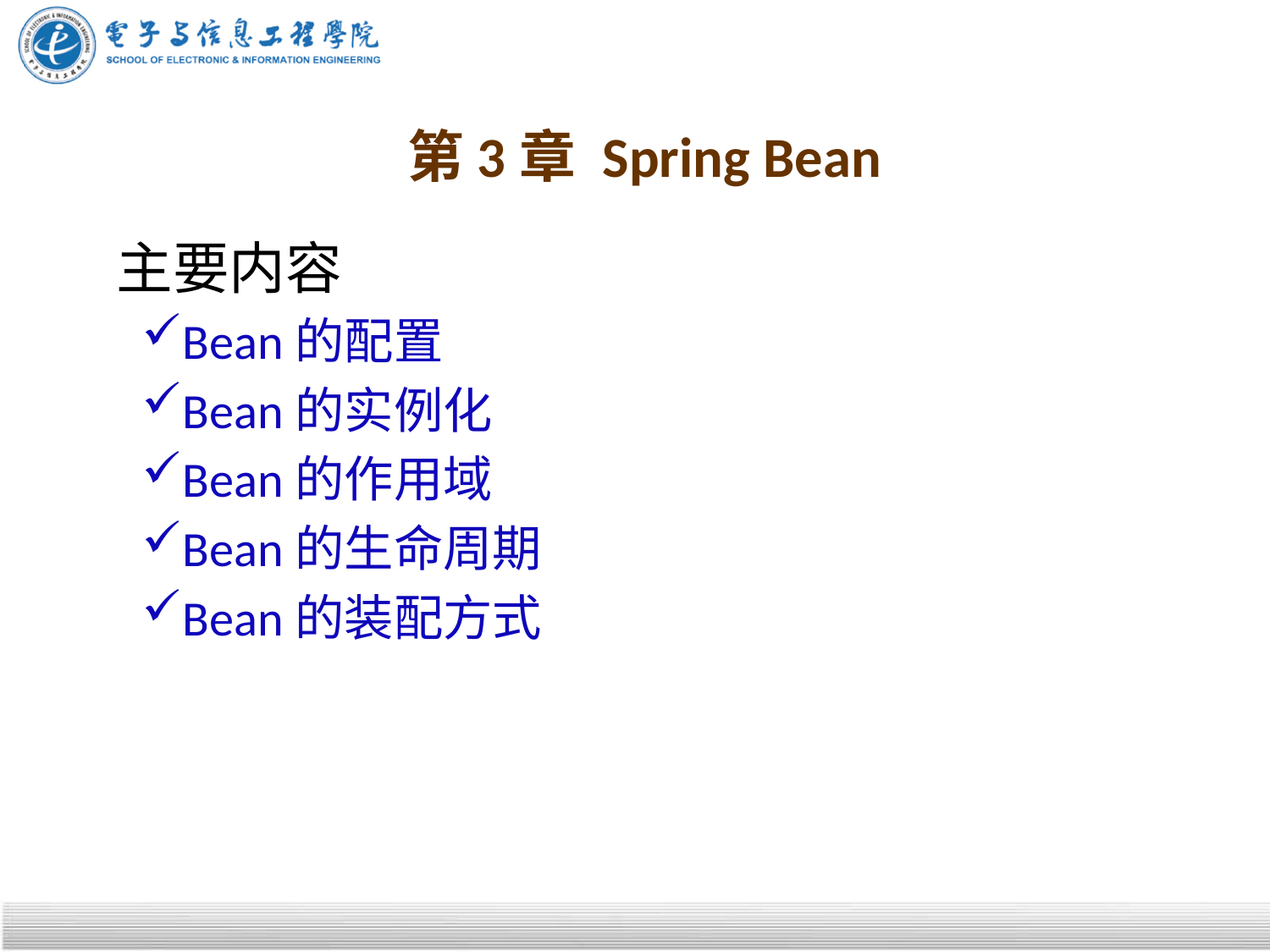

# 第3章 Spring Bean
主要内容
Bean的配置
Bean的实例化
Bean的作用域
Bean的生命周期
Bean的装配方式